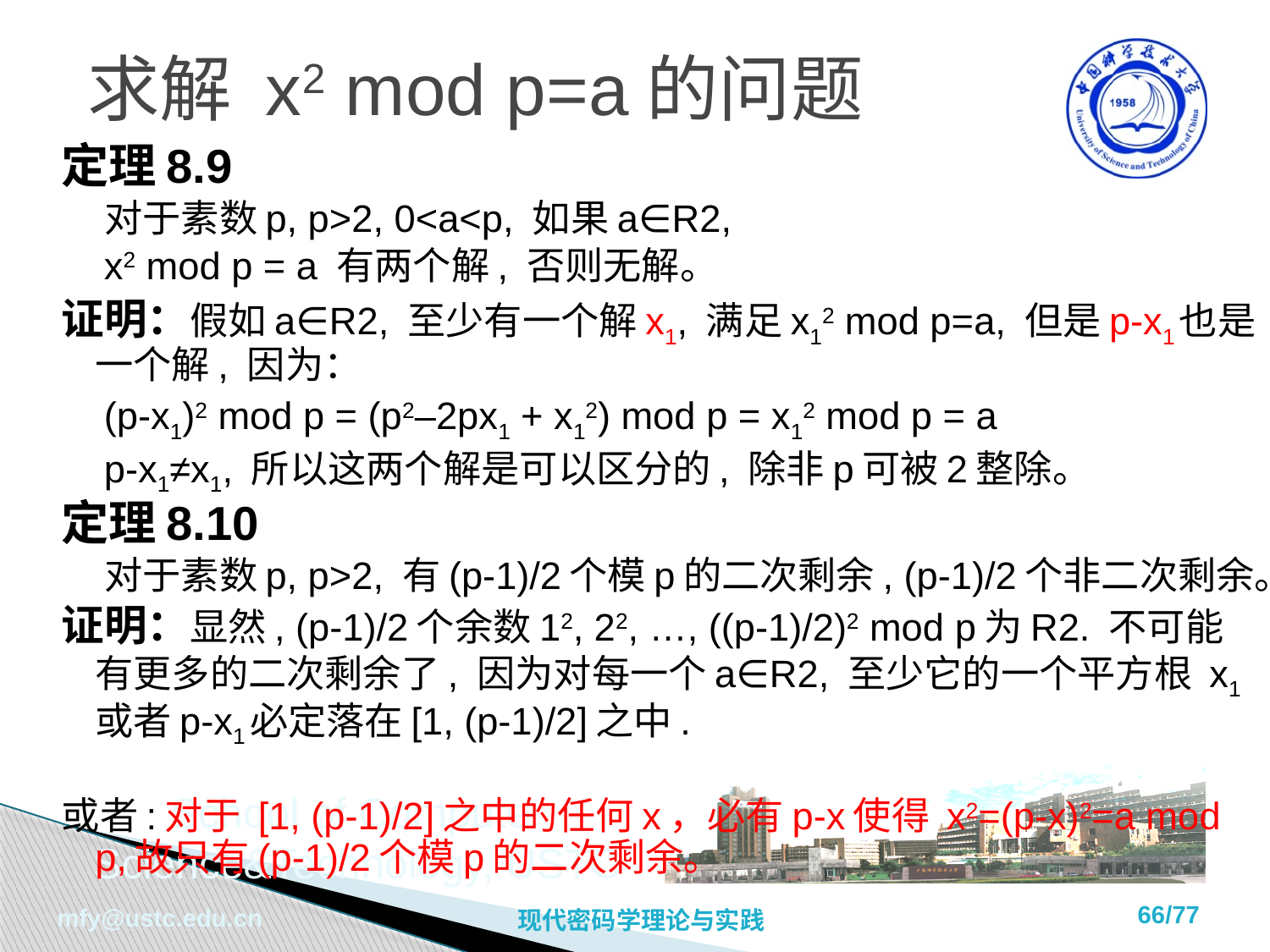

# 求解 x2 mod p=a的问题
定理8.9
    对于素数p, p>2, 0<a<p, 如果a∈R2,
    x2 mod p = a 有两个解, 否则无解。
证明：假如a∈R2, 至少有一个解x1, 满足x12 mod p=a, 但是p-x1也是一个解, 因为：
    (p-x1)2 mod p = (p2–2px1 + x12) mod p = x12 mod p = a
    p-x1≠x1, 所以这两个解是可以区分的, 除非p可被2整除。
定理8.10
    对于素数p, p>2, 有(p-1)/2个模p的二次剩余, (p-1)/2个非二次剩余。
证明：显然, (p-1)/2个余数12, 22, …, ((p-1)/2)2 mod p为R2. 不可能有更多的二次剩余了, 因为对每一个a∈R2, 至少它的一个平方根 x1或者p-x1必定落在[1, (p-1)/2]之中.

或者:对于 [1, (p-1)/2]之中的任何x，必有p-x使得 x2=(p-x)2=a mod p,故只有(p-1)/2个模p的二次剩余。